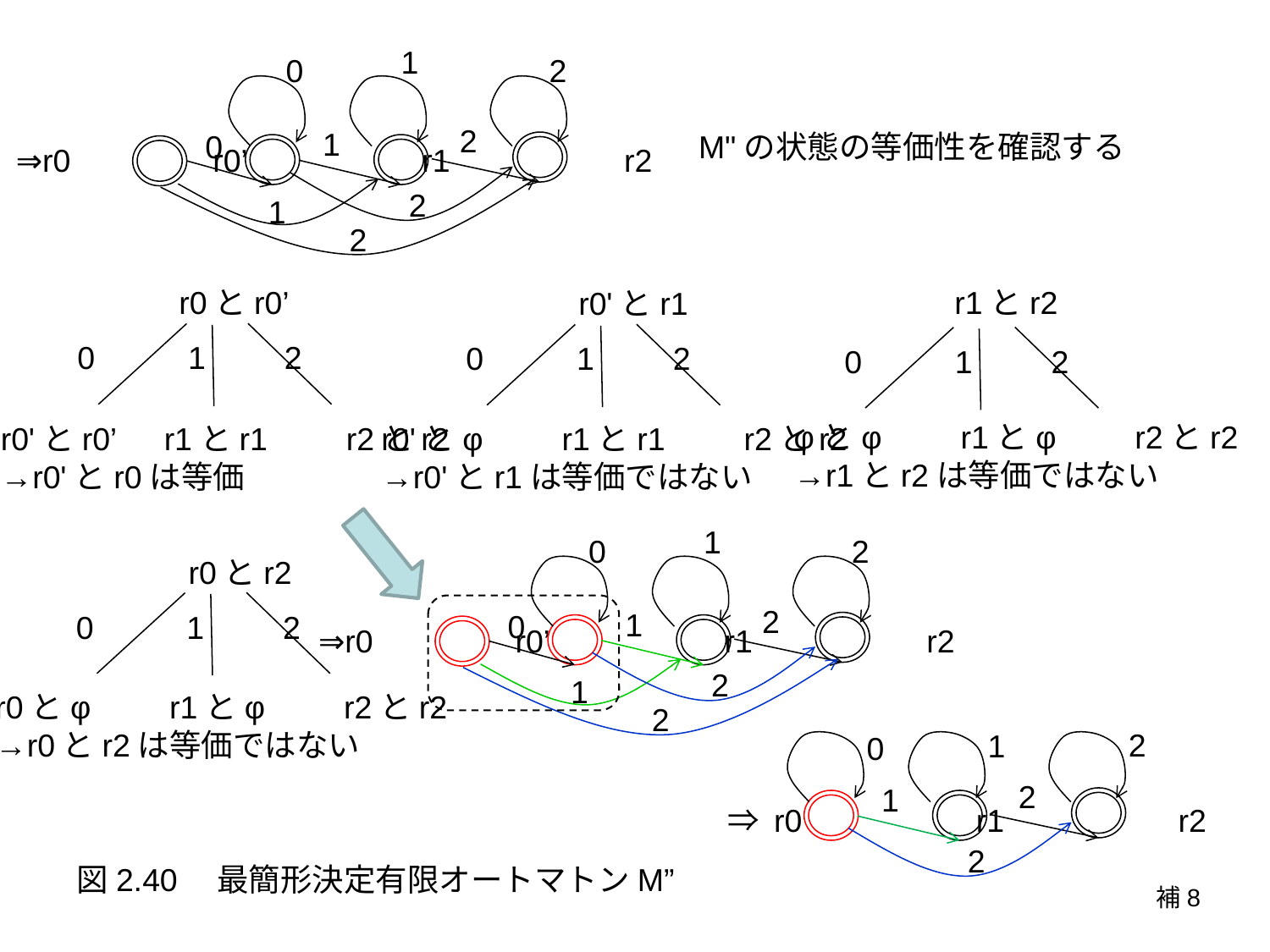

1
0
2

2
1
0
M"の状態の等価性を確認する

⇒r0　　　　r0’　　　　　r1　　　　　r2

2
1
2
　　　r1とr2
　　　r0とr0’
　　　r0'とr1
0　　  1　　2
0　　  1　　2
0　　  1　　2
φとφ　　r1とφ　　r2とr2
→r1とr2は等価ではない
r0'とr0’　r1とr1　　r2とr2
→r0'とr0は等価
r0'とφ　　r1とr1　　r2とr2
→r0'とr1は等価ではない

1
0
2
　　　r0とr2

2
1
0
0　　  1　　2

⇒r0　　　　r0’　　　　　r1　　　　　r2

2
1
r0とφ　　r1とφ　　r2とr2
→r0とr2は等価ではない
2
2
1
0

2
1

　 　　　  ⇒ r0　　　　　r1　　　　　r2

2
図2.40　最簡形決定有限オートマトンM”
補8